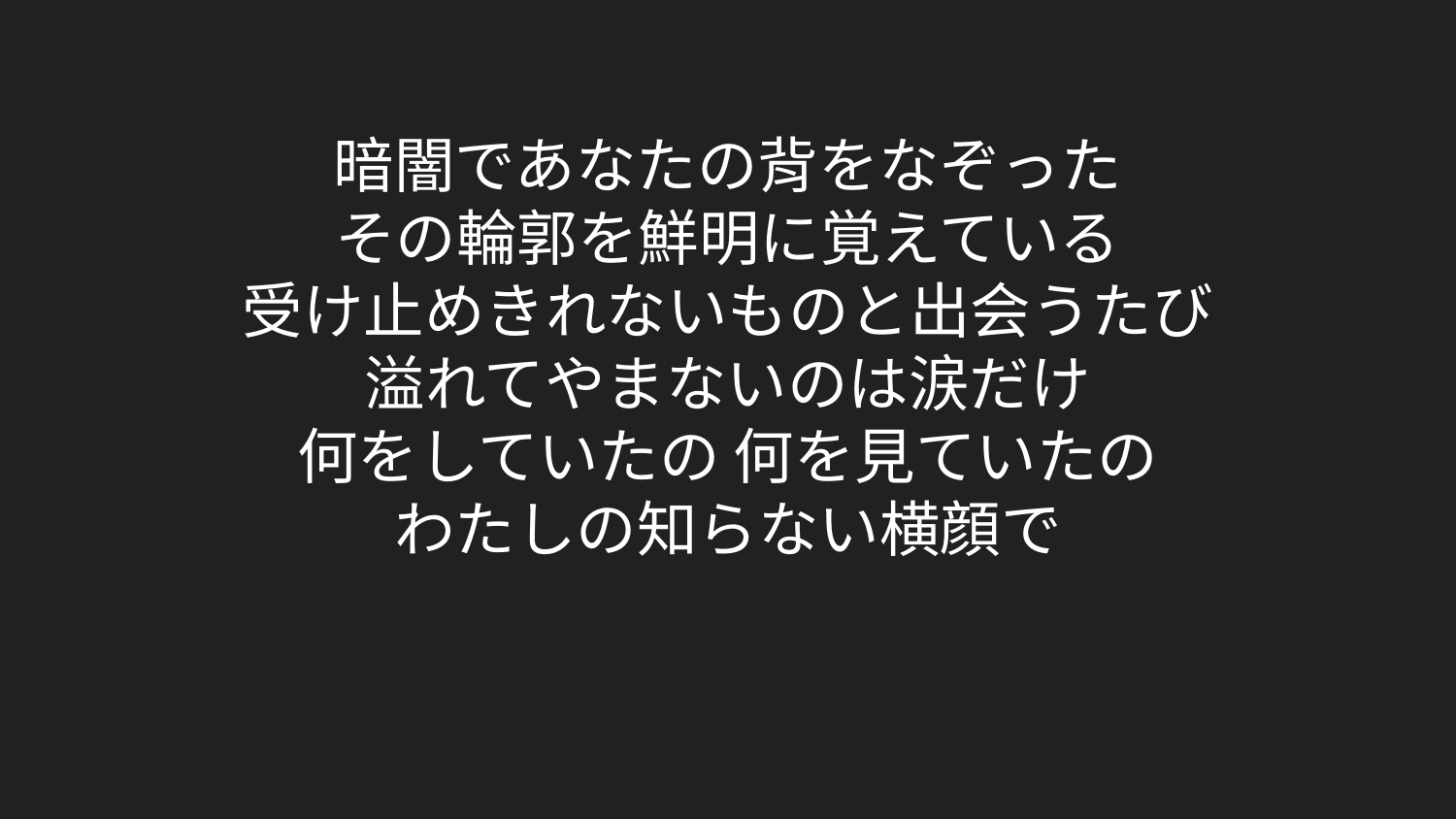

暗闇であなたの背をなぞった
その輪郭を鮮明に覚えている
受け止めきれないものと出会うたび
溢れてやまないのは涙だけ
何をしていたの 何を見ていたの
わたしの知らない横顔で